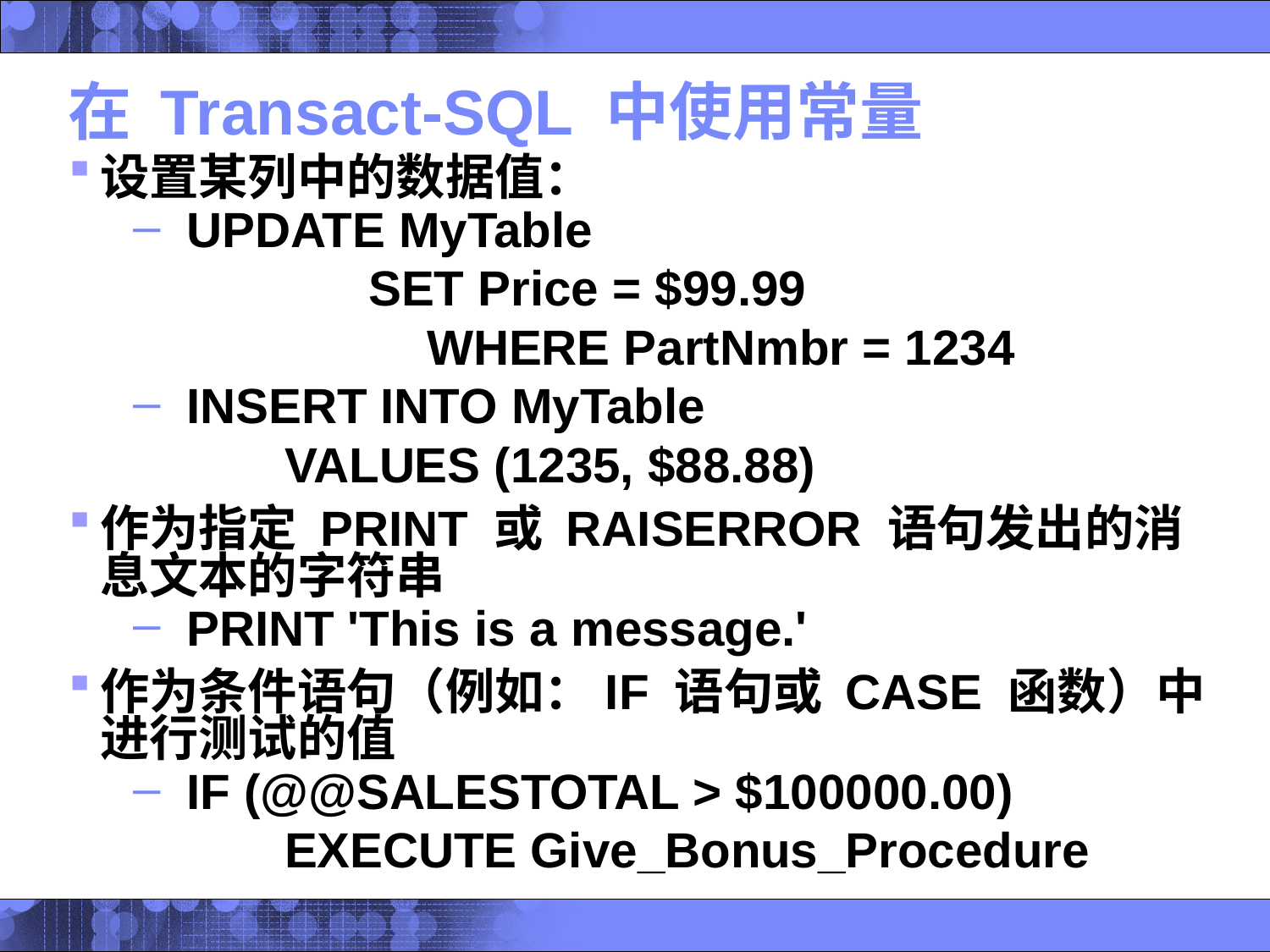

# 在 Transact-SQL 中使用常量
设置某列中的数据值：
 UPDATE MyTable
		     SET Price = $99.99
			WHERE PartNmbr = 1234
 INSERT INTO MyTable
           VALUES (1235, $88.88)
作为指定 PRINT 或 RAISERROR 语句发出的消息文本的字符串
 PRINT 'This is a message.'
作为条件语句（例如：IF 语句或 CASE 函数）中进行测试的值
 IF (@@SALESTOTAL > $100000.00)
           EXECUTE Give_Bonus_Procedure